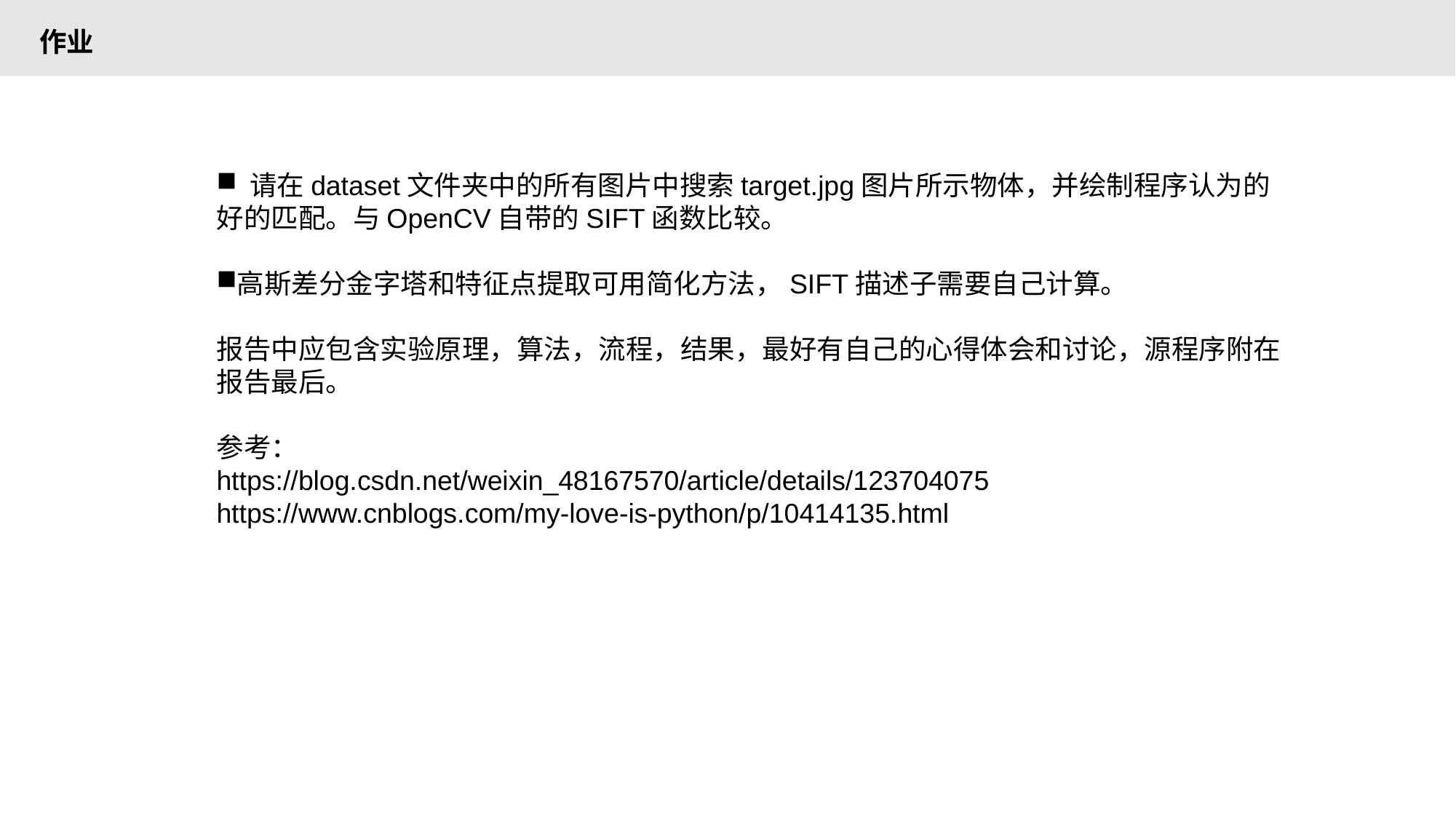

作业
 请在dataset文件夹中的所有图片中搜索target.jpg图片所示物体，并绘制程序认为的好的匹配。与OpenCV自带的SIFT函数比较。

高斯差分金字塔和特征点提取可用简化方法，SIFT描述子需要自己计算。

报告中应包含实验原理，算法，流程，结果，最好有自己的心得体会和讨论，源程序附在报告最后。

参考：
https://blog.csdn.net/weixin_48167570/article/details/123704075
https://www.cnblogs.com/my-love-is-python/p/10414135.html

14